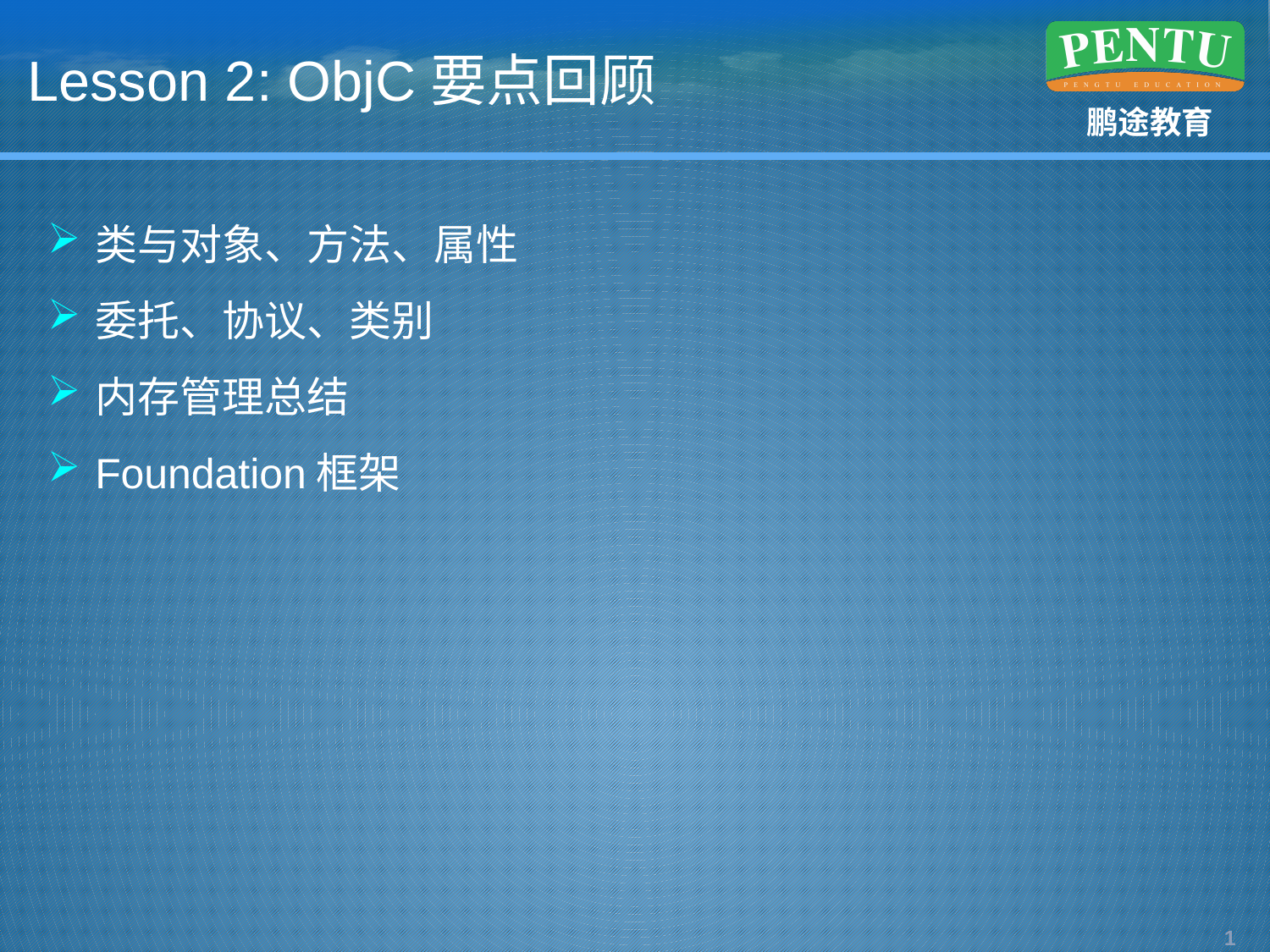

# Lesson 2: ObjC要点回顾
类与对象、方法、属性
委托、协议、类别
内存管理总结
Foundation框架
1